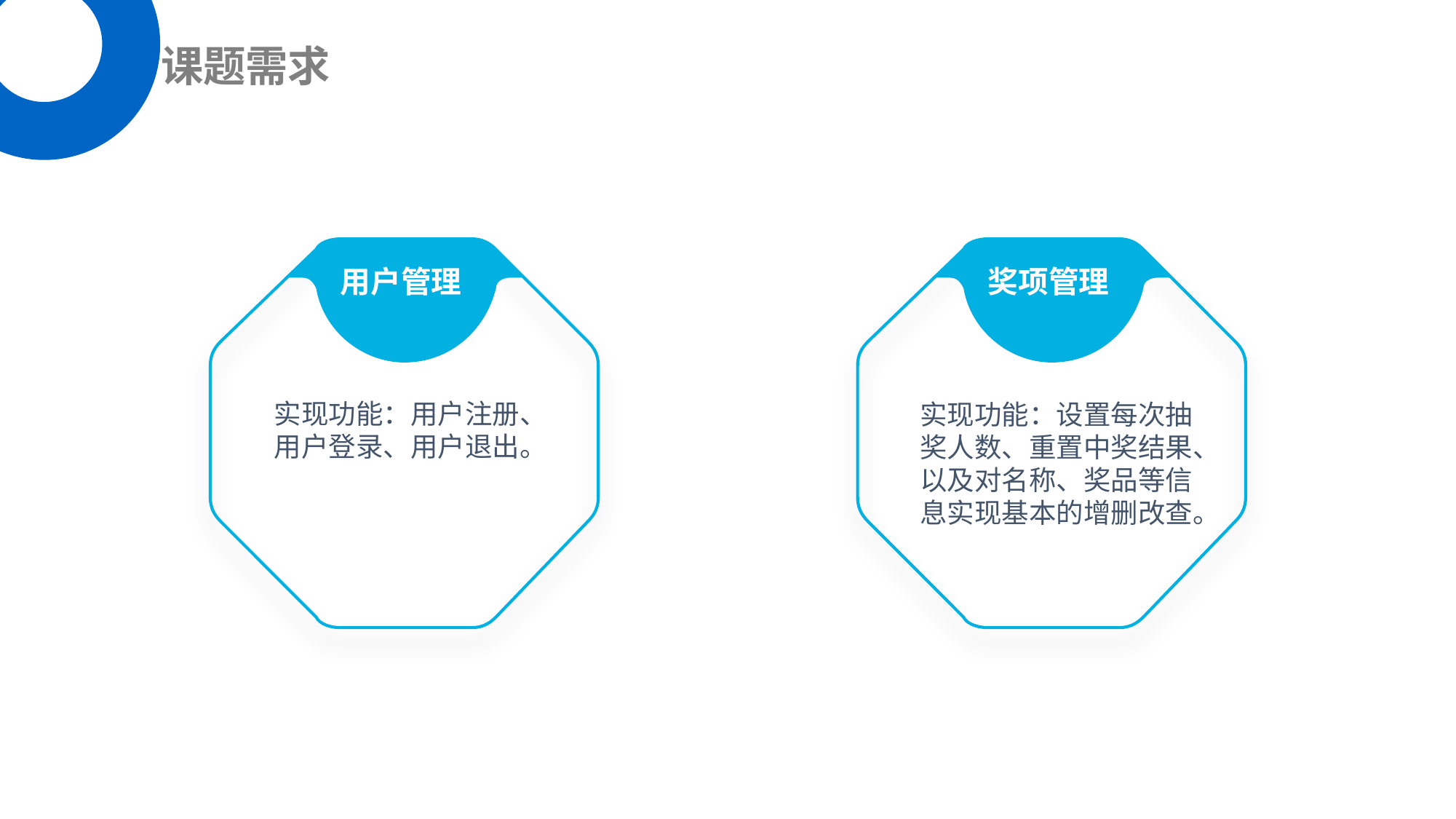

课题需求
奖项管理

用户管理

实现功能：用户注册、用户登录、用户退出。
实现功能：设置每次抽奖人数、重置中奖结果、以及对名称、奖品等信息实现基本的增删改查。